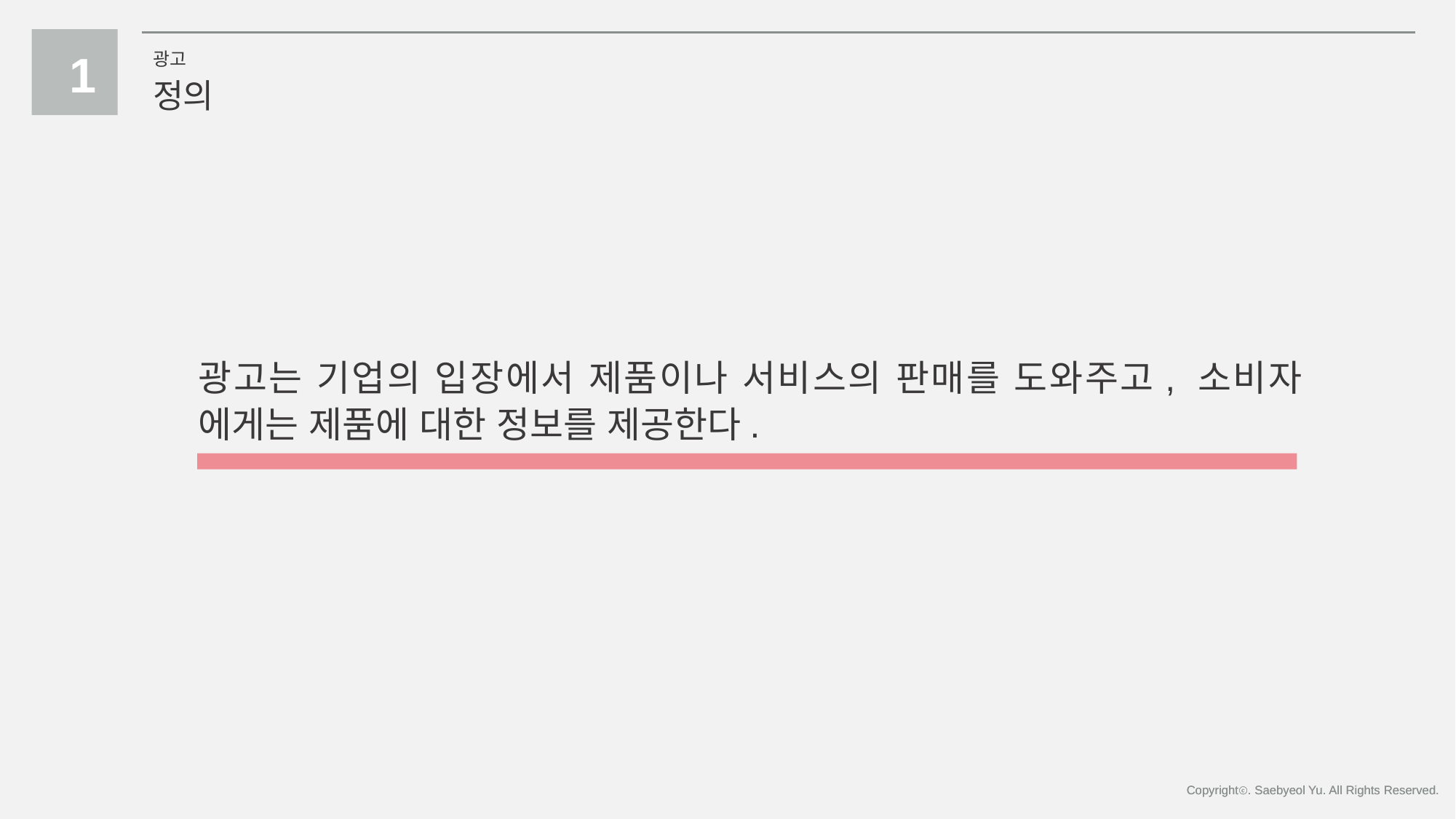

1
광고
정의
광고는 기업의 입장에서 제품이나 서비스의 판매를 도와주고, 소비자 에게는 제품에 대한 정보를 제공한다.

Copyrightⓒ. Saebyeol Yu. All Rights Reserved.